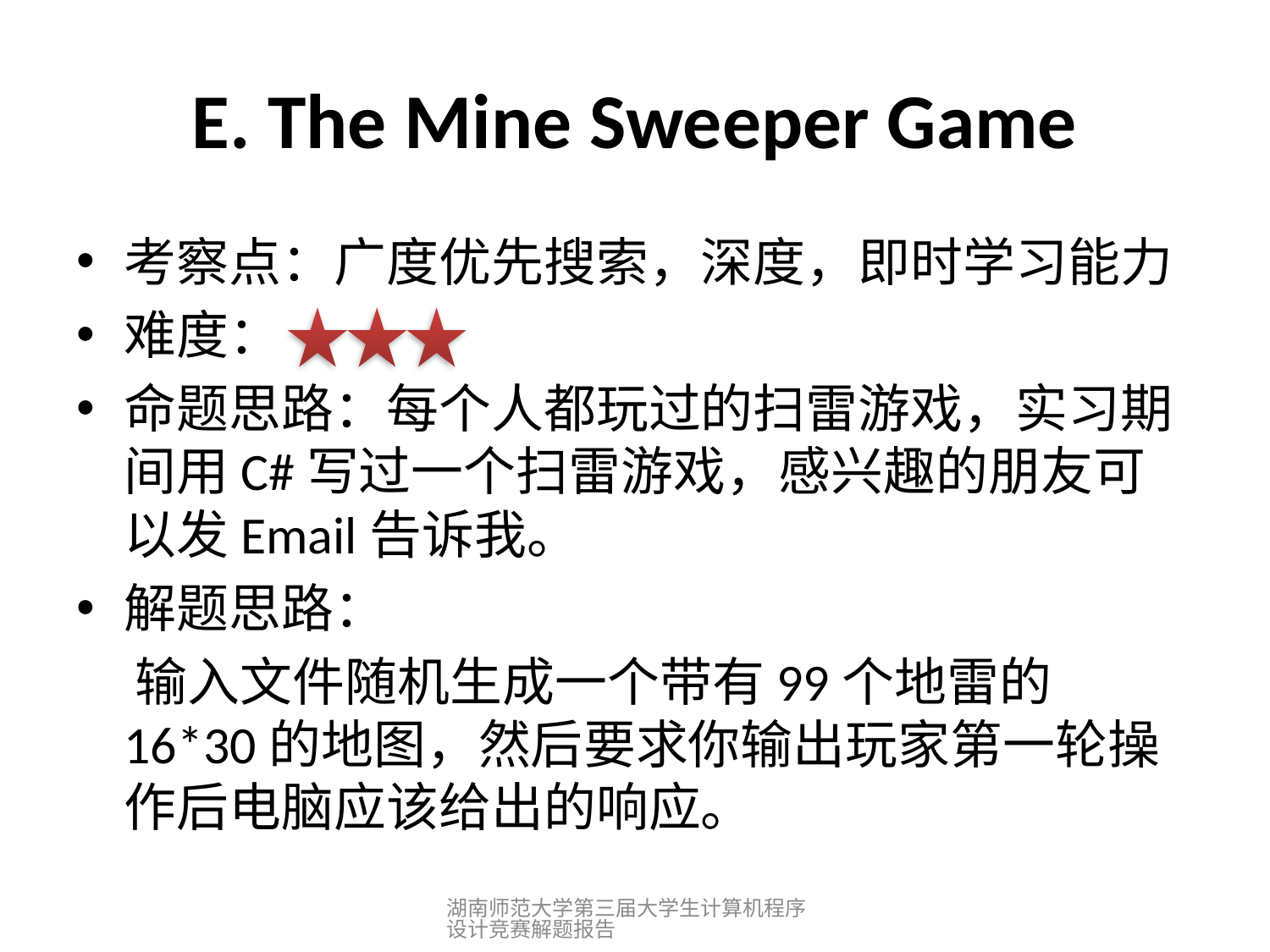

# E. The Mine Sweeper Game
考察点：广度优先搜索，深度，即时学习能力
难度：
命题思路：每个人都玩过的扫雷游戏，实习期间用C#写过一个扫雷游戏，感兴趣的朋友可以发Email告诉我。
解题思路：
    输入文件随机生成一个带有99个地雷的16*30的地图，然后要求你输出玩家第一轮操作后电脑应该给出的响应。

湖南师范大学第三届大学生计算机程序设计竞赛解题报告